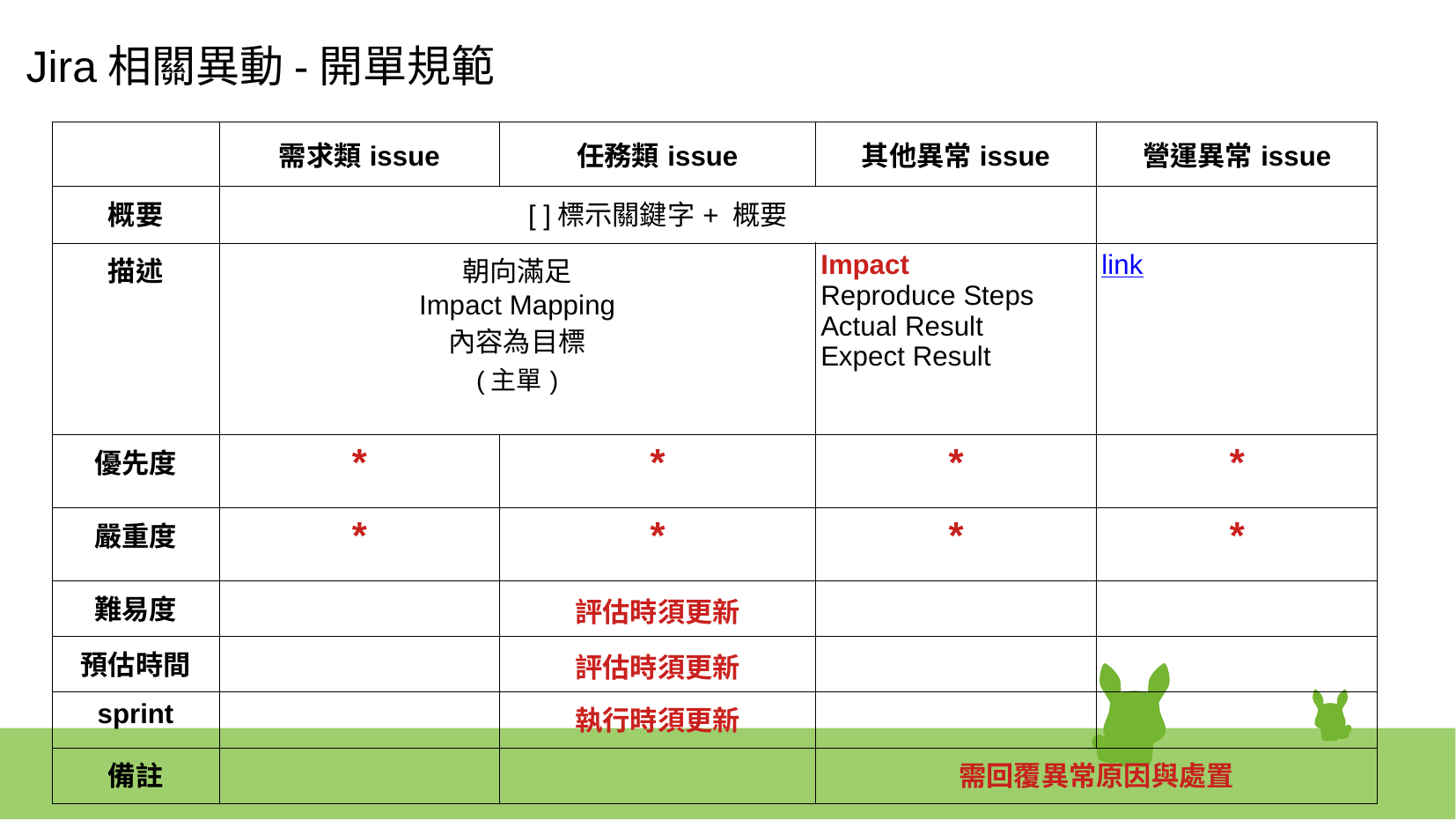

# Jira相關異動-開單規範
|  | 需求類issue | 任務類issue | 其他異常issue | 營運異常issue |
| --- | --- | --- | --- | --- |
| 概要 | [ ]標示關鍵字+ 概要 |  |  |  |
| 描述 | 朝向滿足 Impact Mapping 內容為目標 (主單) |  | Impact Reproduce Steps Actual Result Expect Result | link |
| 優先度 | \* | \* | \* | \* |
| 嚴重度 | \* | \* | \* | \* |
| 難易度 |  | 評估時須更新 |  |  |
| 預估時間 |  | 評估時須更新 |  |  |
| sprint |  | 執行時須更新 |  |  |
| 備註 |  |  | 需回覆異常原因與處置 |  |